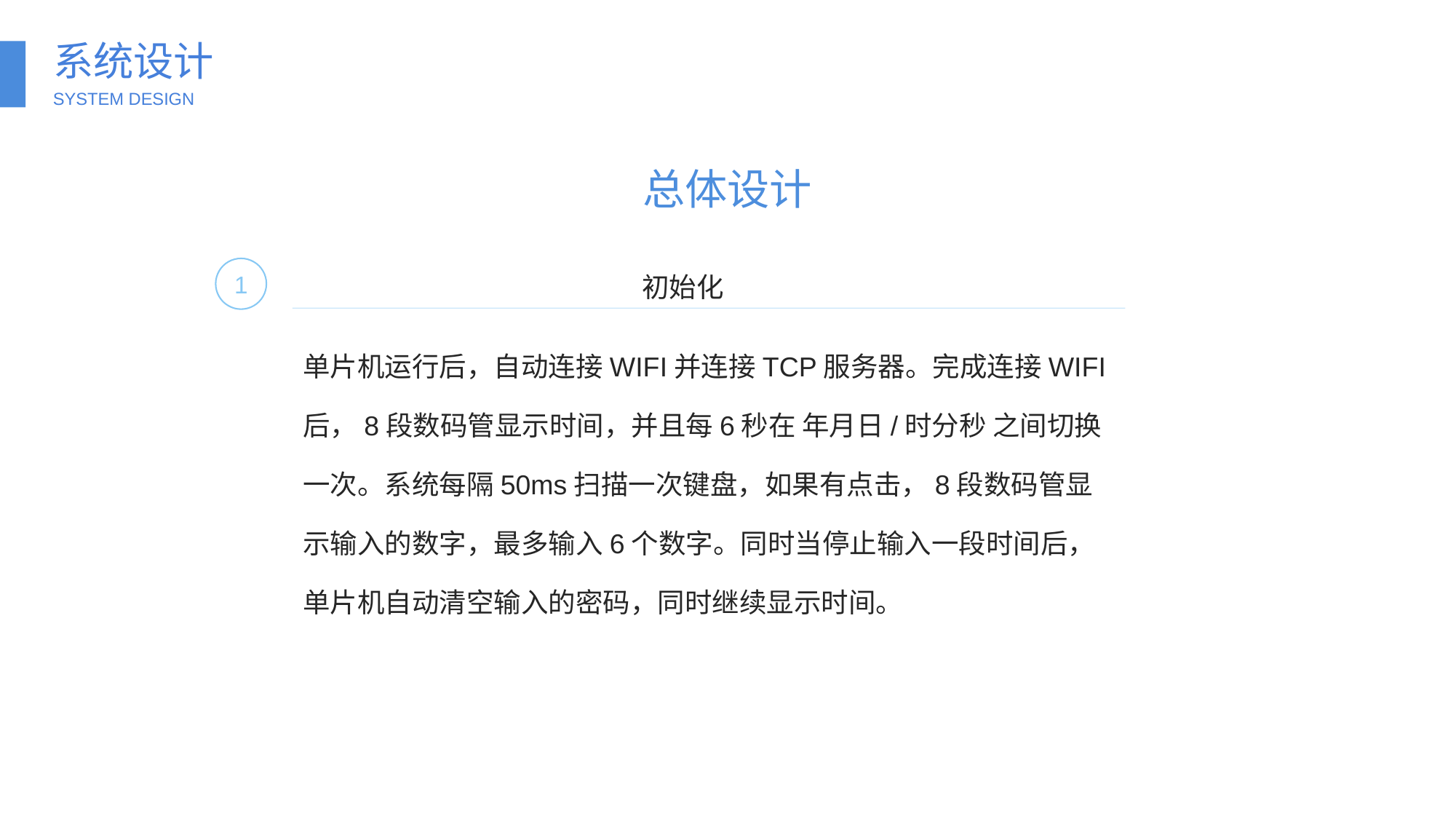

系统设计

SYSTEM DESIGN
总体设计
初始化
1
单片机运行后，自动连接WIFI并连接TCP服务器。完成连接WIFI后，8段数码管显示时间，并且每6秒在 年月日/时分秒 之间切换一次。系统每隔50ms扫描一次键盘，如果有点击，8段数码管显示输入的数字，最多输入6个数字。同时当停止输入一段时间后，单片机自动清空输入的密码，同时继续显示时间。